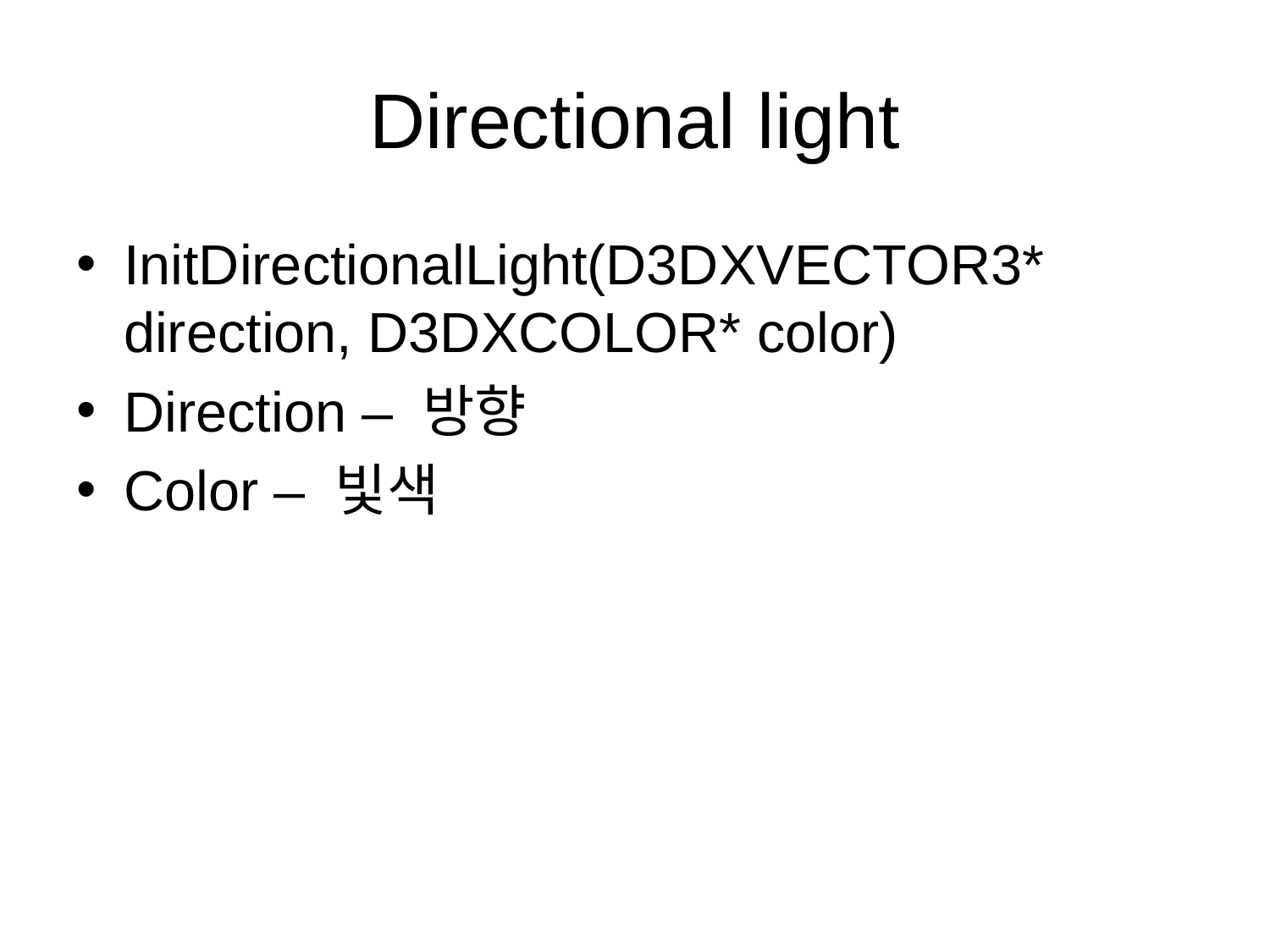

# Directional light
InitDirectionalLight(D3DXVECTOR3* direction, D3DXCOLOR* color)
Direction – 방향
Color – 빛색